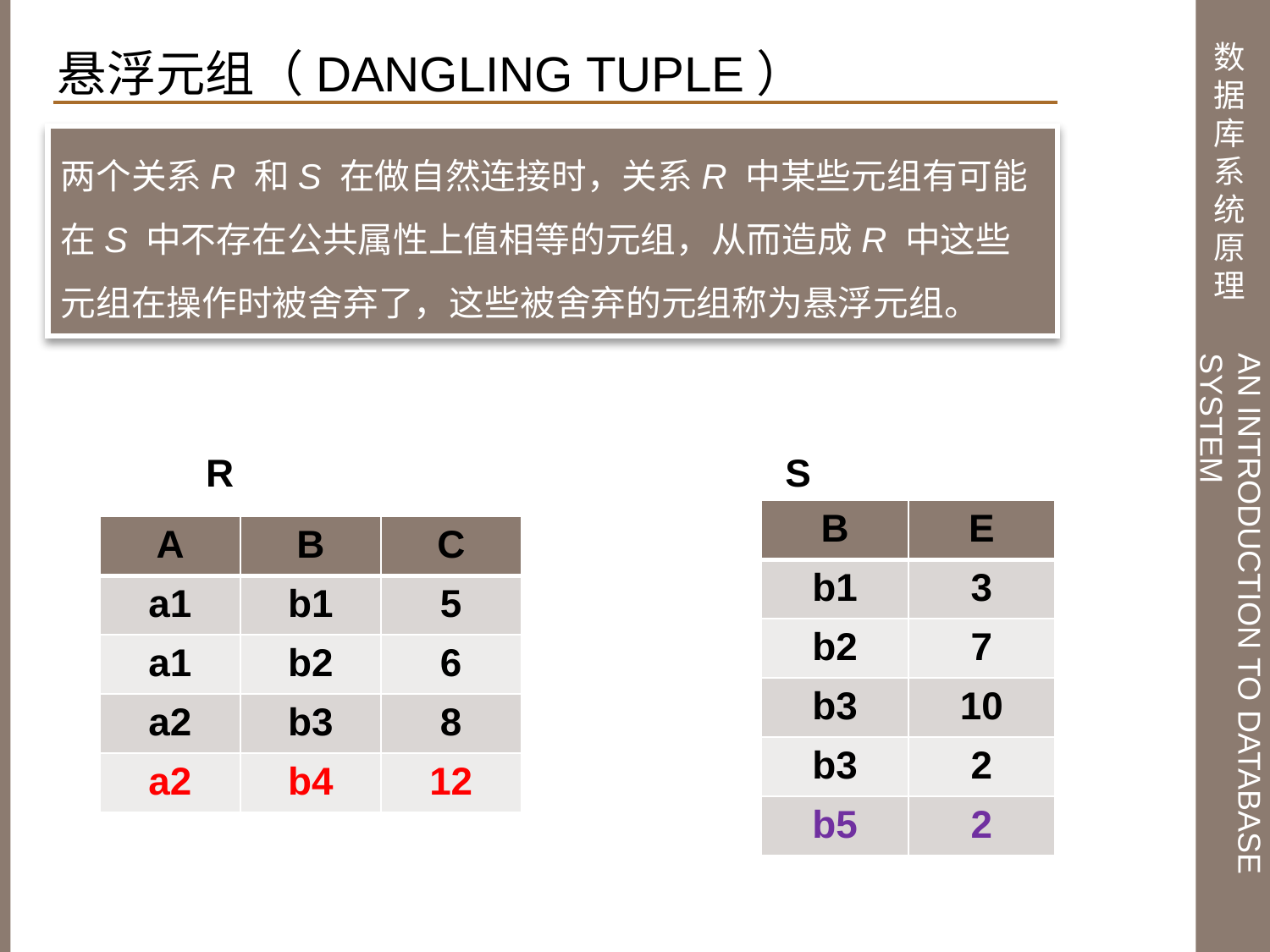

悬浮元组（DANGLING TUPLE）
两个关系R 和S 在做自然连接时，关系R 中某些元组有可能在S 中不存在公共属性上值相等的元组，从而造成R 中这些元组在操作时被舍弃了，这些被舍弃的元组称为悬浮元组。
R
S
| B | E |
| --- | --- |
| b1 | 3 |
| b2 | 7 |
| b3 | 10 |
| b3 | 2 |
| b5 | 2 |
| A | B | C |
| --- | --- | --- |
| a1 | b1 | 5 |
| a1 | b2 | 6 |
| a2 | b3 | 8 |
| a2 | b4 | 12 |